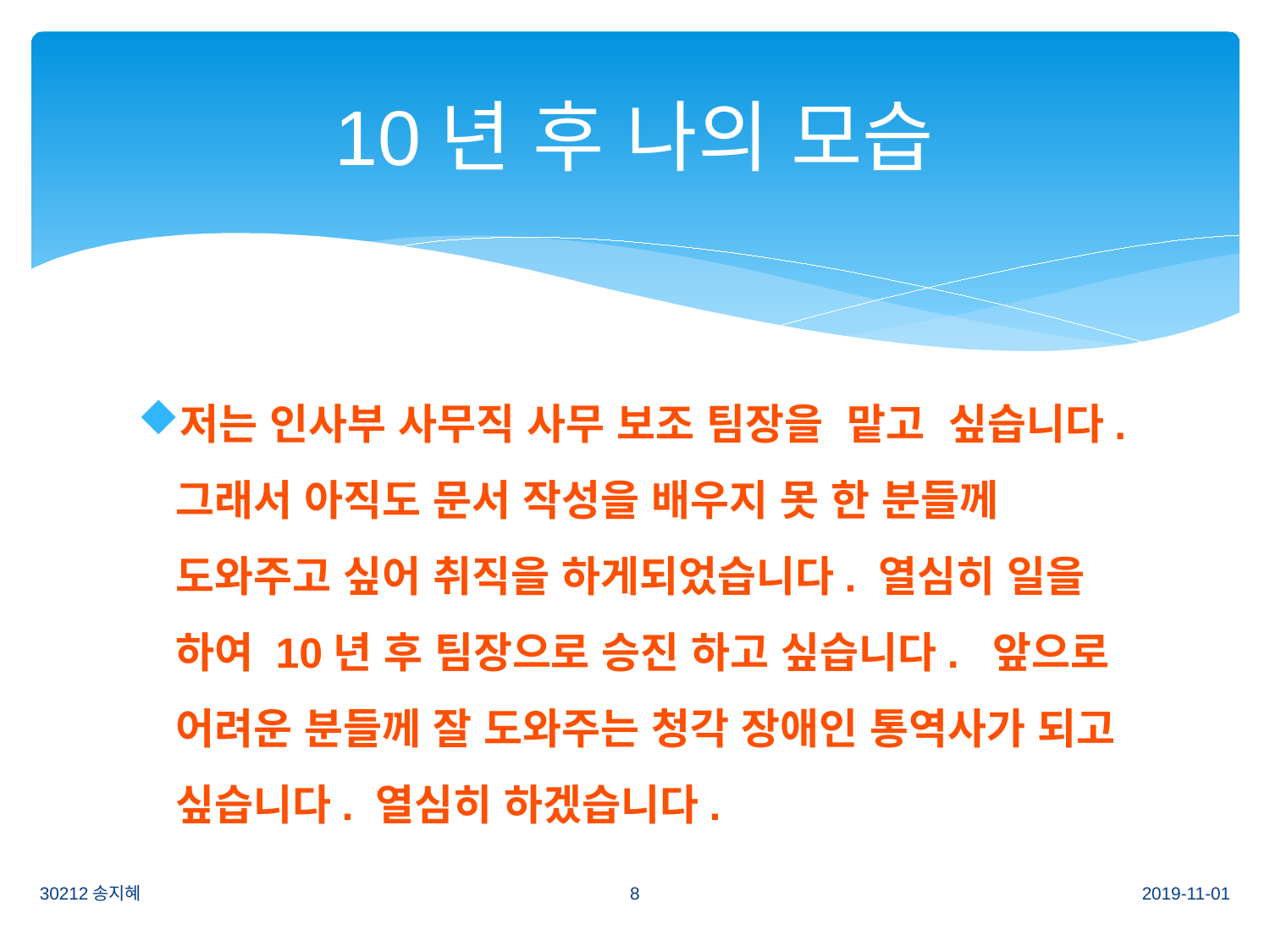

# 10년 후 나의 모습
저는 인사부 사무직 사무 보조 팀장을  맡고  싶습니다. 그래서 아직도 문서 작성을 배우지 못 한 분들께 도와주고 싶어 취직을 하게되었습니다. 열심히 일을 하여 10년 후 팀장으로 승진 하고 싶습니다.  앞으로 어려운 분들께 잘 도와주는 청각 장애인 통역사가 되고 싶습니다. 열심히 하겠습니다.
8
30212송지혜
2019-11-01